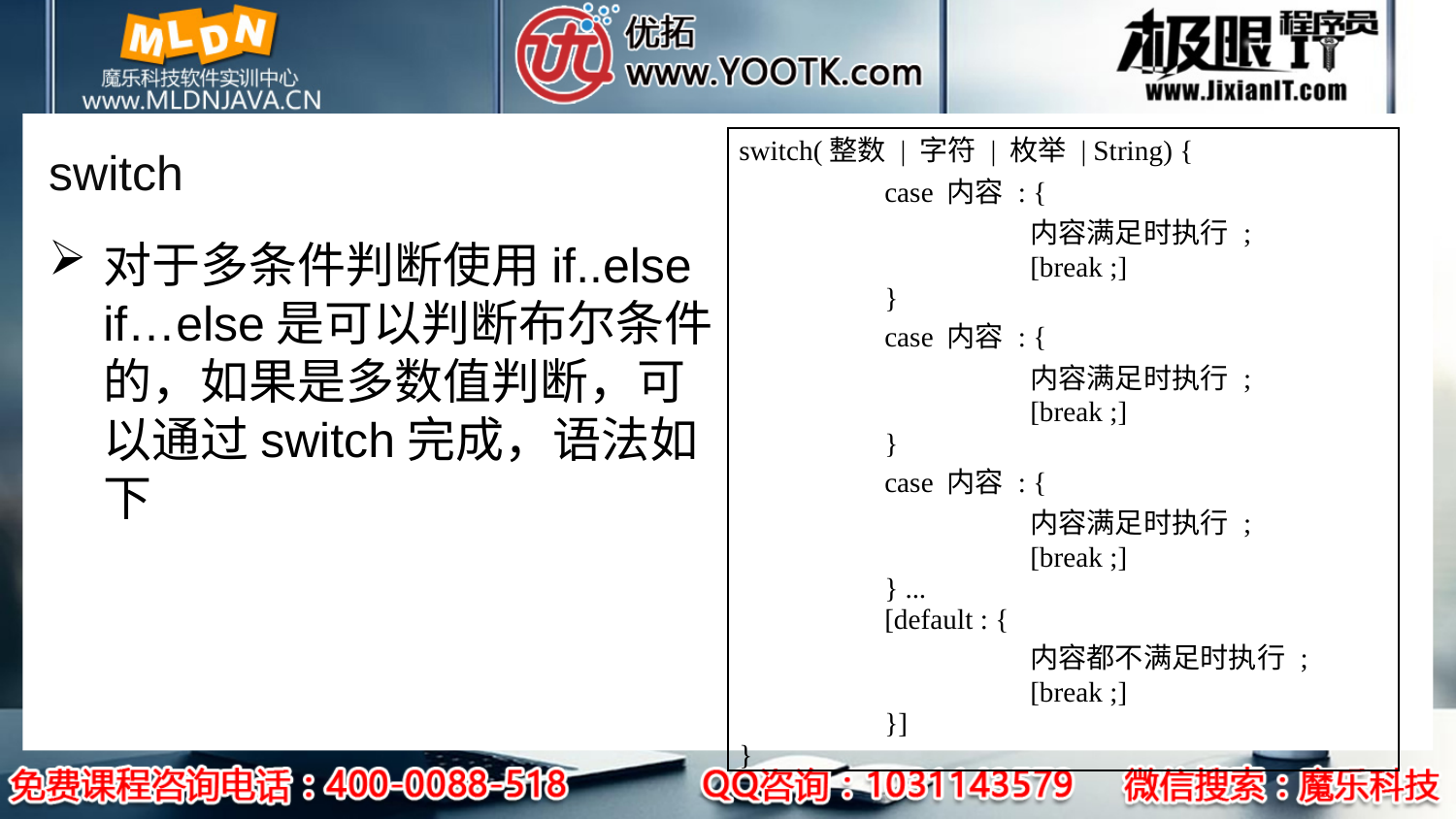

# switch
| switch(整数 | 字符 | 枚举 | String) { case 内容 : { 内容满足时执行 ; [break ;] } case 内容 : { 内容满足时执行 ; [break ;] } case 内容 : { 内容满足时执行 ; [break ;] } ... [default : { 内容都不满足时执行 ; [break ;] }] } |
| --- |
对于多条件判断使用if..else if…else是可以判断布尔条件的，如果是多数值判断，可以通过switch完成，语法如下